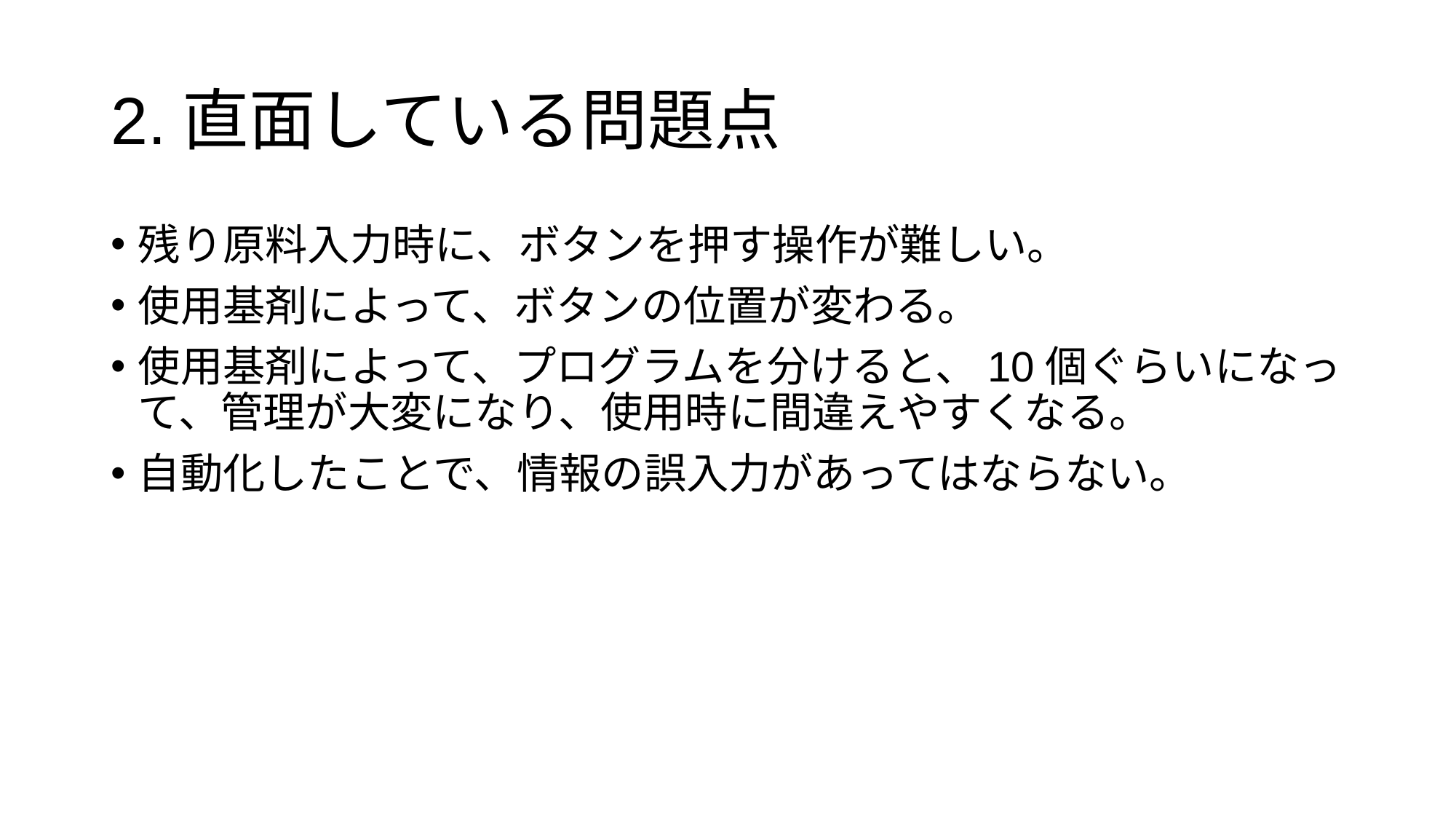

# 2.直面している問題点
残り原料入力時に、ボタンを押す操作が難しい。
使用基剤によって、ボタンの位置が変わる。
使用基剤によって、プログラムを分けると、10個ぐらいになって、管理が大変になり、使用時に間違えやすくなる。
自動化したことで、情報の誤入力があってはならない。